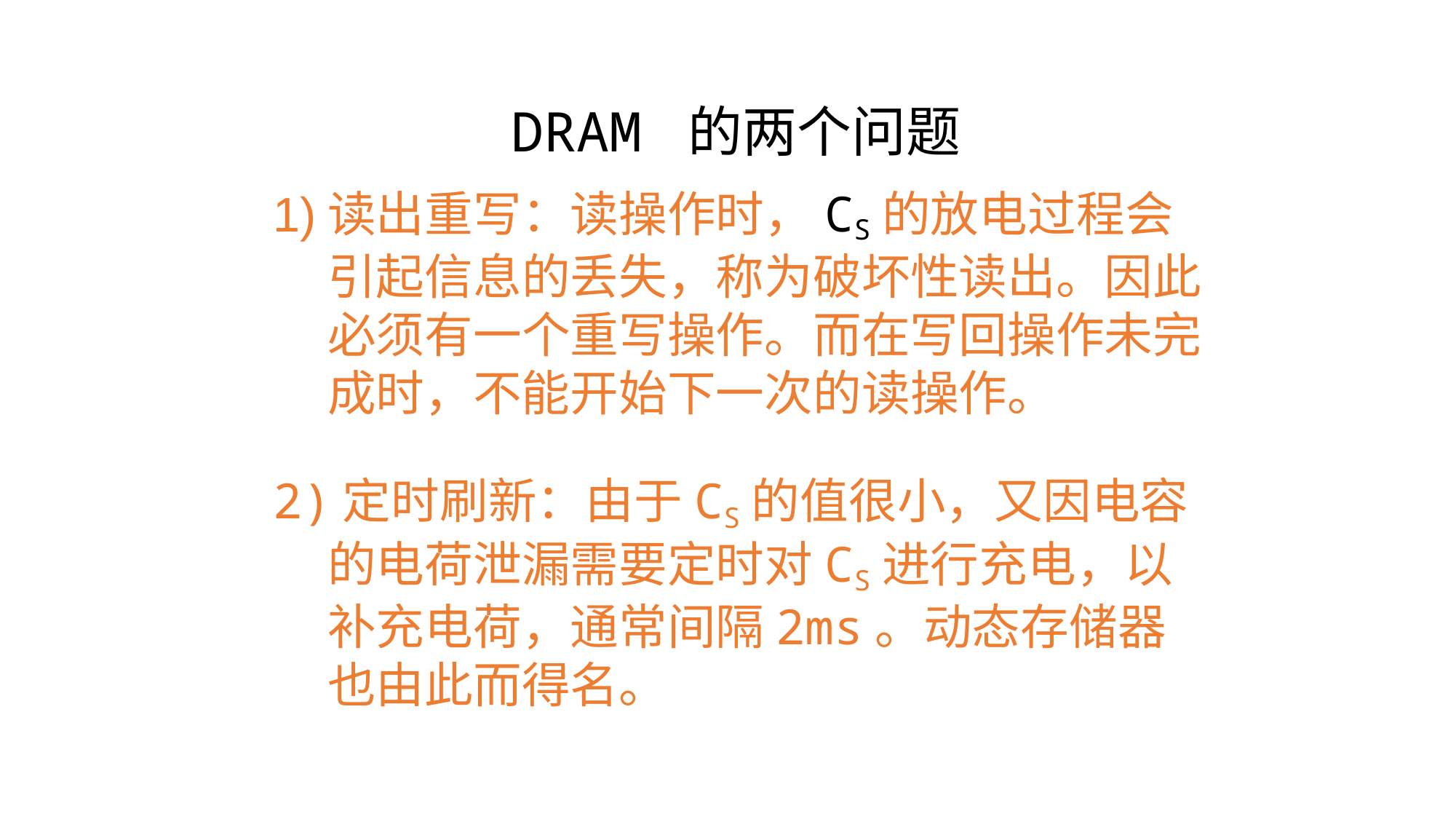

DRAM 的两个问题
读出重写：读操作时，CS的放电过程会引起信息的丢失，称为破坏性读出。因此必须有一个重写操作。而在写回操作未完成时，不能开始下一次的读操作。

2)定时刷新：由于CS的值很小，又因电容的电荷泄漏需要定时对CS进行充电，以补充电荷，通常间隔2ms。动态存储器也由此而得名。